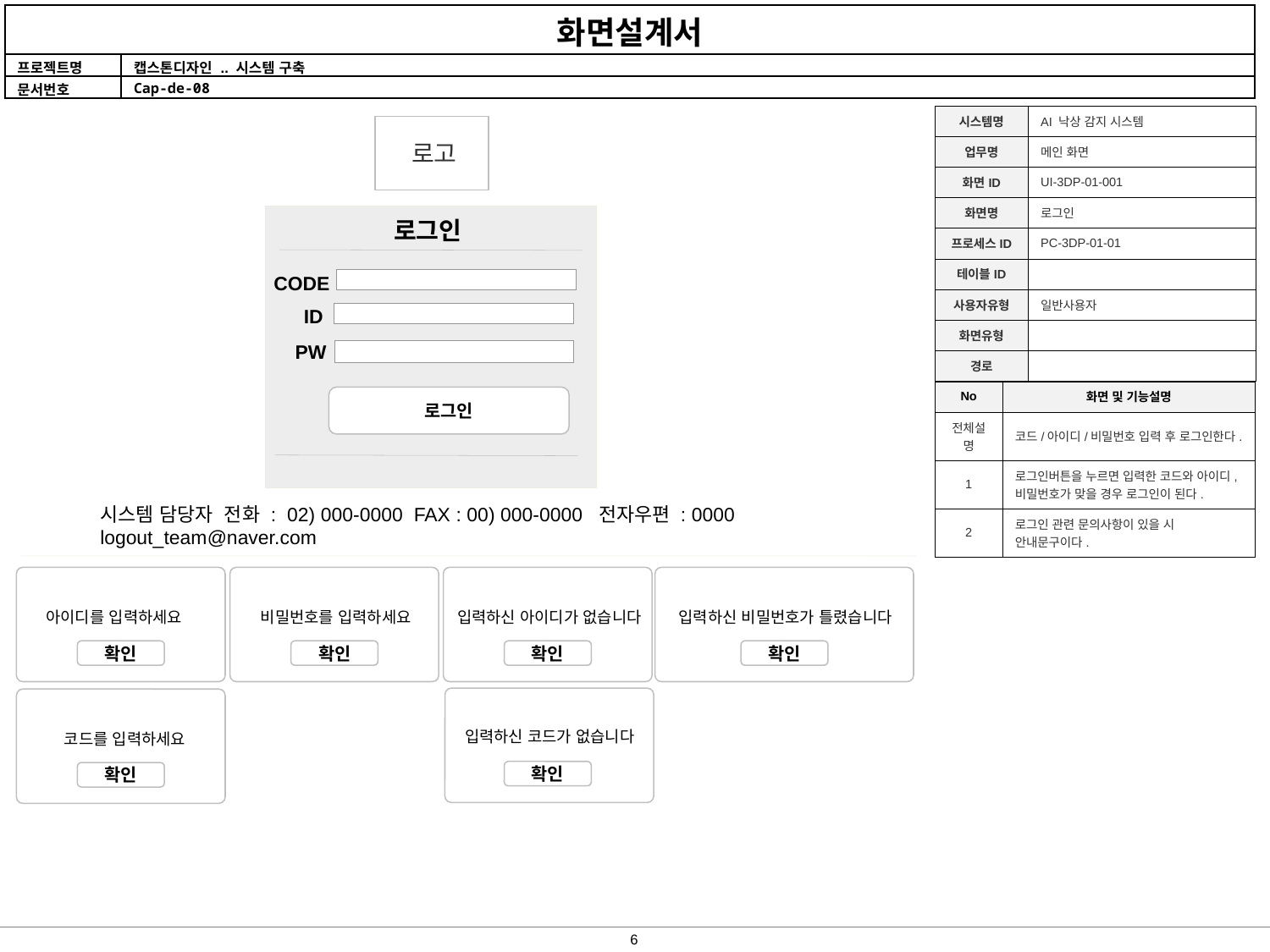

| 시스템명 | AI 낙상 감지 시스템 |
| --- | --- |
| 업무명 | 메인 화면 |
| 화면ID | UI-3DP-01-001 |
| 화면명 | 로그인 |
| 프로세스ID | PC-3DP-01-01 |
| 테이블ID |  |
| 사용자유형 | 일반사용자 |
| 화면유형 |  |
| 경로 |  |
로고
로그인

CODE

ID

PW

| No | 화면 및 기능설명 |
| --- | --- |
| 전체설명 | 코드/아이디/비밀번호 입력 후 로그인한다. |
| 1 | 로그인버튼을 누르면 입력한 코드와 아이디, 비밀번호가 맞을 경우 로그인이 된다. |
| 2 | 로그인 관련 문의사항이 있을 시 안내문구이다. |
로그인

시스템 담당자  전화 :  02) 000-0000  FAX : 00) 000-0000  전자우편 : 0000
logout_team@naver.com

아이디를 입력하세요
확인

비밀번호를 입력하세요
확인

입력하신 아이디가 없습니다
확인

입력하신 비밀번호가 틀렸습니다
확인

입력하신 코드가 없습니다
확인

코드를 입력하세요
확인